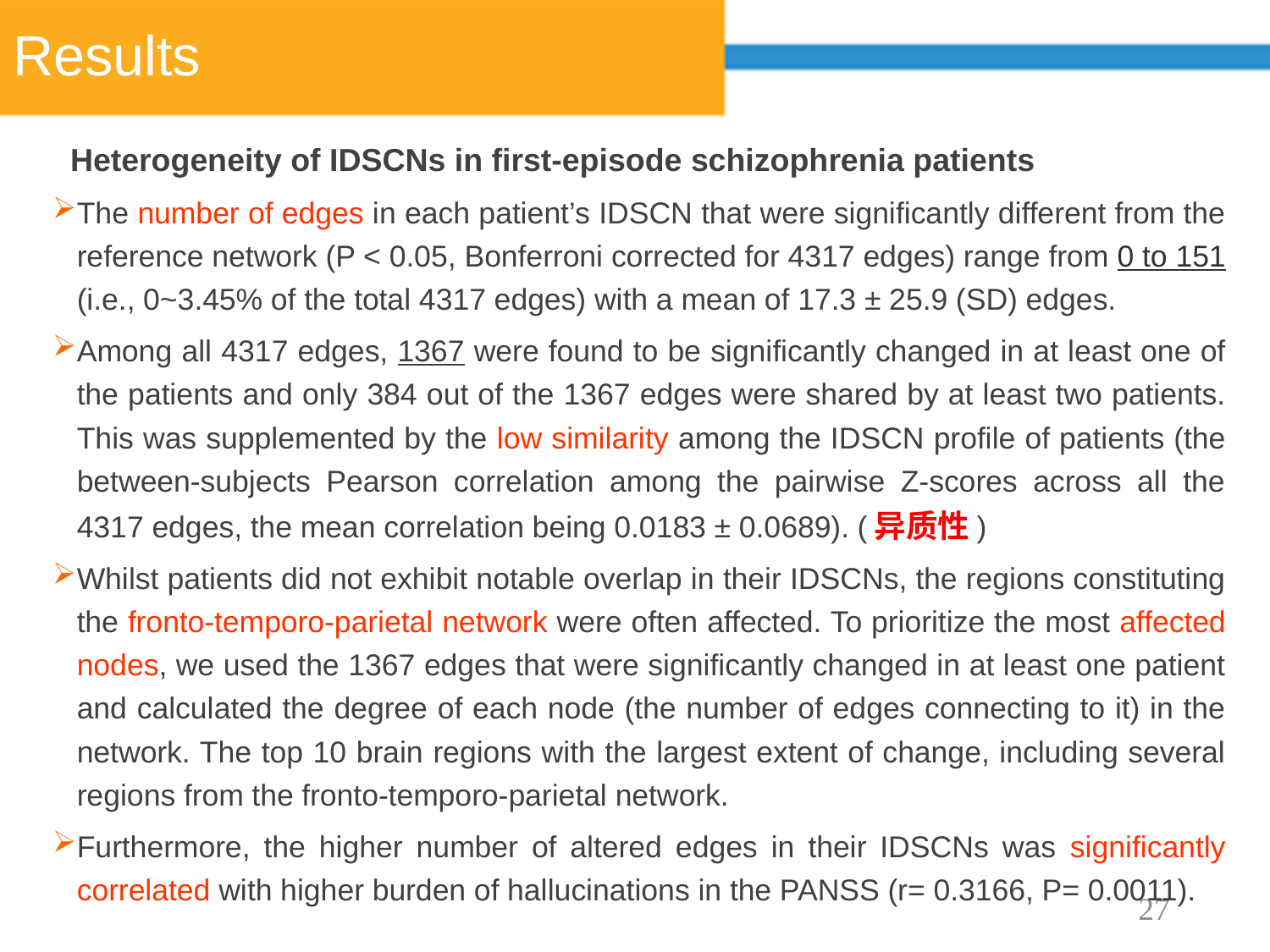

# Results
  Heterogeneity of IDSCNs in first-episode schizophrenia patients
The number of edges in each patient’s IDSCN that were significantly different from the reference network (P < 0.05, Bonferroni corrected for 4317 edges) range from 0 to 151 (i.e., 0~3.45% of the total 4317 edges) with a mean of 17.3 ± 25.9 (SD) edges.
Among all 4317 edges, 1367 were found to be significantly changed in at least one of the patients and only 384 out of the 1367 edges were shared by at least two patients. This was supplemented by the low similarity among the IDSCN profile of patients (the between-subjects Pearson correlation among the pairwise Z-scores across all the 4317 edges, the mean correlation being 0.0183 ± 0.0689). (异质性)
Whilst patients did not exhibit notable overlap in their IDSCNs, the regions constituting the fronto-temporo-parietal network were often affected. To prioritize the most affected nodes, we used the 1367 edges that were significantly changed in at least one patient and calculated the degree of each node (the number of edges connecting to it) in the network. The top 10 brain regions with the largest extent of change, including several regions from the fronto-temporo-parietal network.
Furthermore, the higher number of altered edges in their IDSCNs was significantly correlated with higher burden of hallucinations in the PANSS (r= 0.3166, P= 0.0011).
27